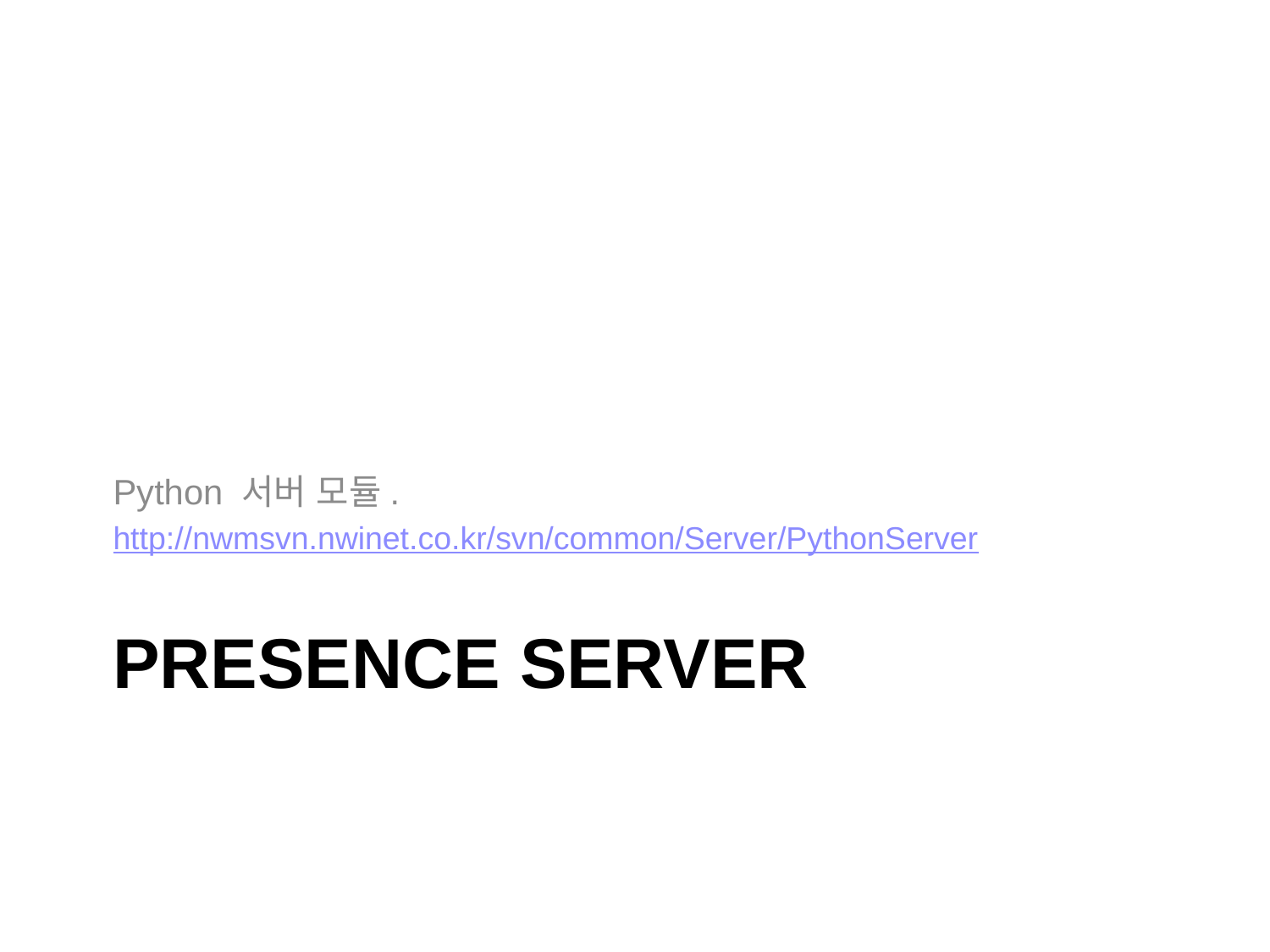

Python 서버 모듈.
http://nwmsvn.nwinet.co.kr/svn/common/Server/PythonServer

# Presence server